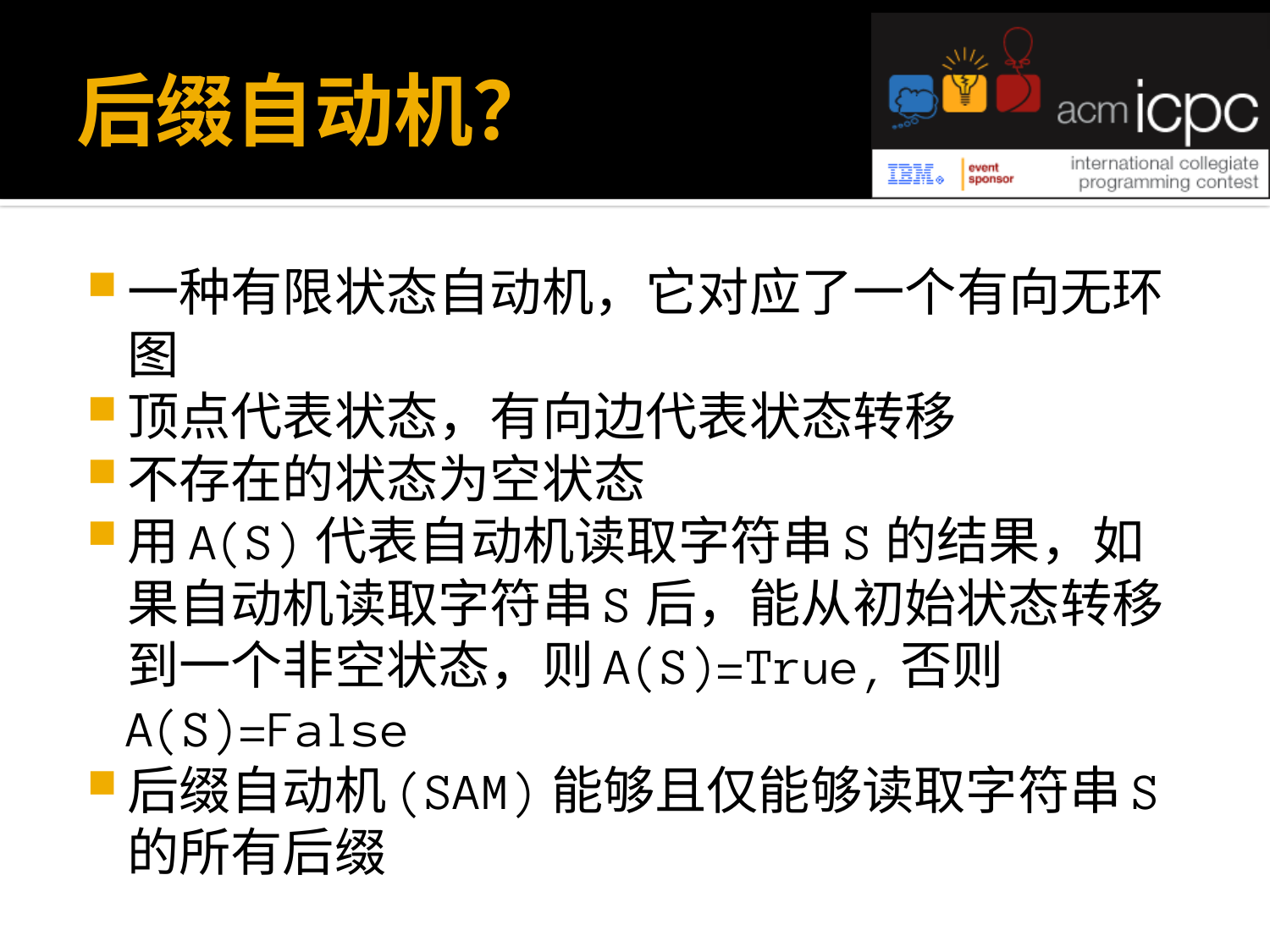

# 后缀自动机？
一种有限状态自动机，它对应了一个有向无环图
顶点代表状态，有向边代表状态转移
不存在的状态为空状态
用A(S)代表自动机读取字符串S的结果，如果自动机读取字符串S后，能从初始状态转移到一个非空状态，则A(S)=True,否则A(S)=False
后缀自动机(SAM)能够且仅能够读取字符串S的所有后缀